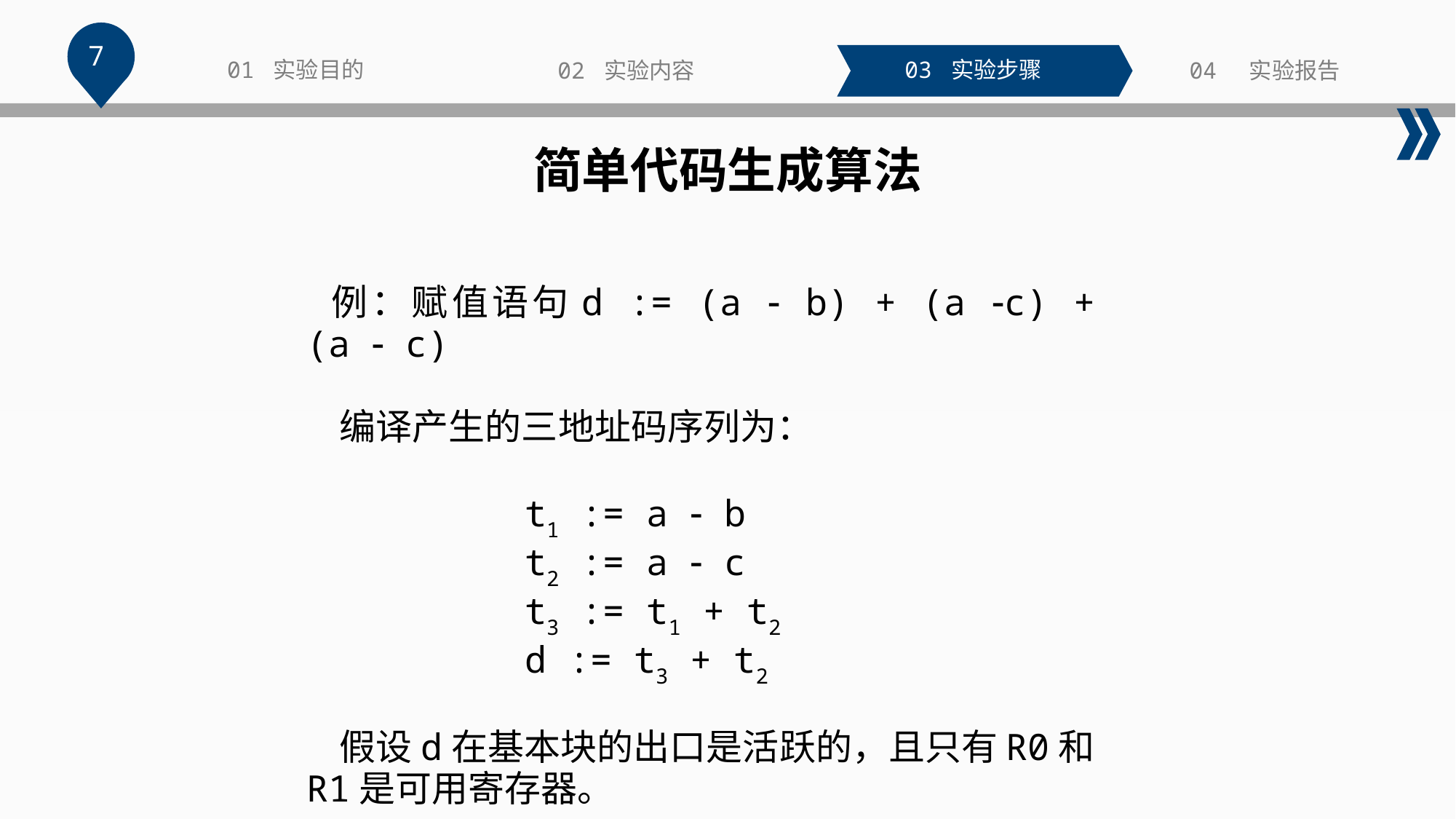

7

01 实验目的
03 实验步骤
02 实验内容
04  实验报告

简单代码生成算法
 例：赋值语句d := (a − b) + (a −c) + (a − c)

   编译产生的三地址码序列为：

		t1 := a − b
		t2 := a − c
		t3 := t1 + t2
		d := t3 + t2

   假设d在基本块的出口是活跃的，且只有R0和R1是可用寄存器。